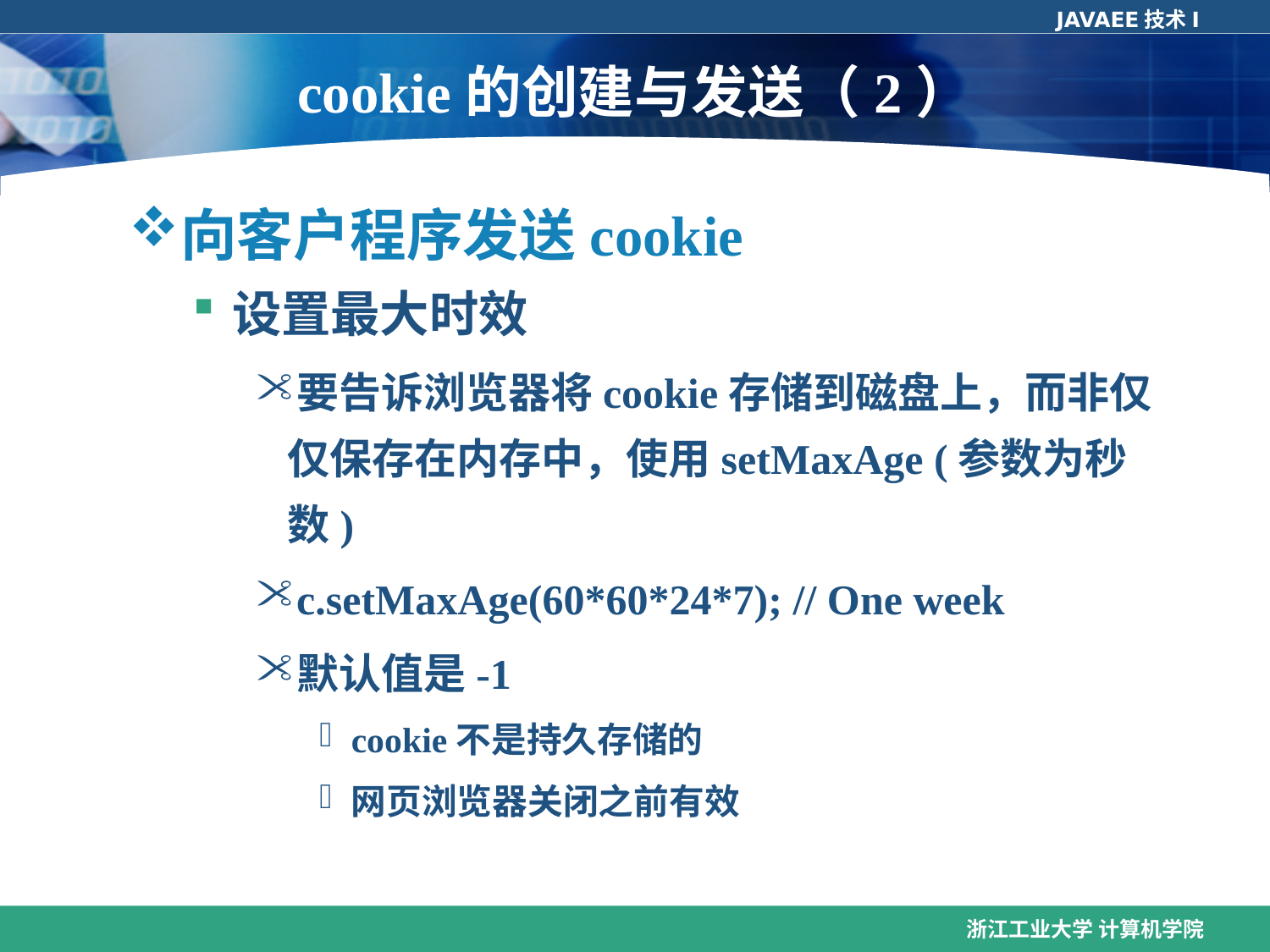

# cookie的创建与发送（2）
向客户程序发送cookie
设置最大时效
要告诉浏览器将cookie存储到磁盘上，而非仅仅保存在内存中，使用setMaxAge (参数为秒数)
c.setMaxAge(60*60*24*7); // One week
默认值是-1
cookie不是持久存储的
网页浏览器关闭之前有效